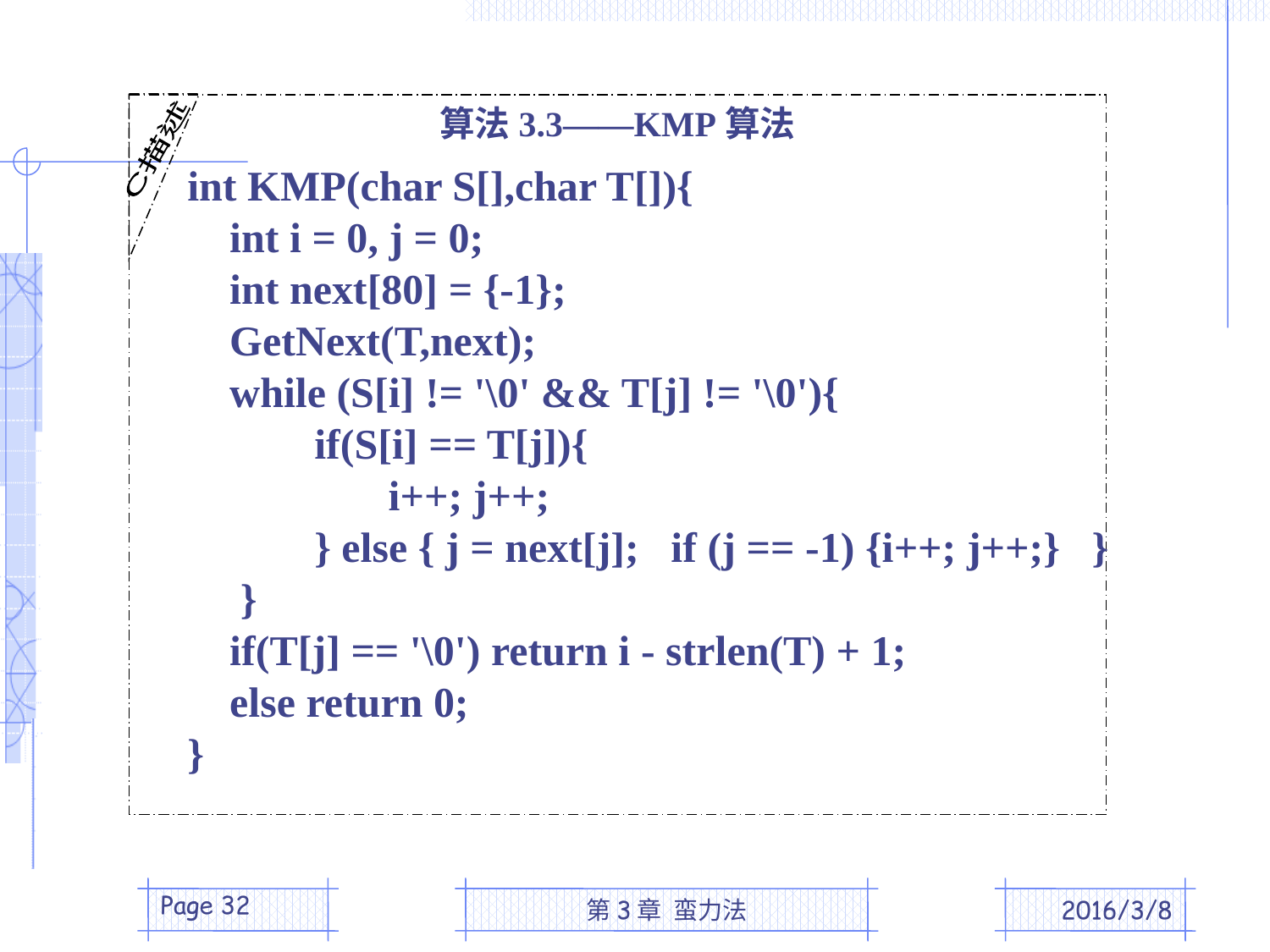

C描述
算法3.3——KMP算法

int KMP(char S[],char T[]){
    int i = 0, j = 0;
    int next[80] = {-1};
    GetNext(T,next);
    while (S[i] != '\0' && T[j] != '\0'){
	if(S[i] == T[j]){
	       i++; j++;
            } else { j = next[j];   if (j == -1) {i++; j++;}   }
     }
    if(T[j] == '\0') return i - strlen(T) + 1;
    else return 0;
}
Page 32
第3章  蛮力法
2016/3/8